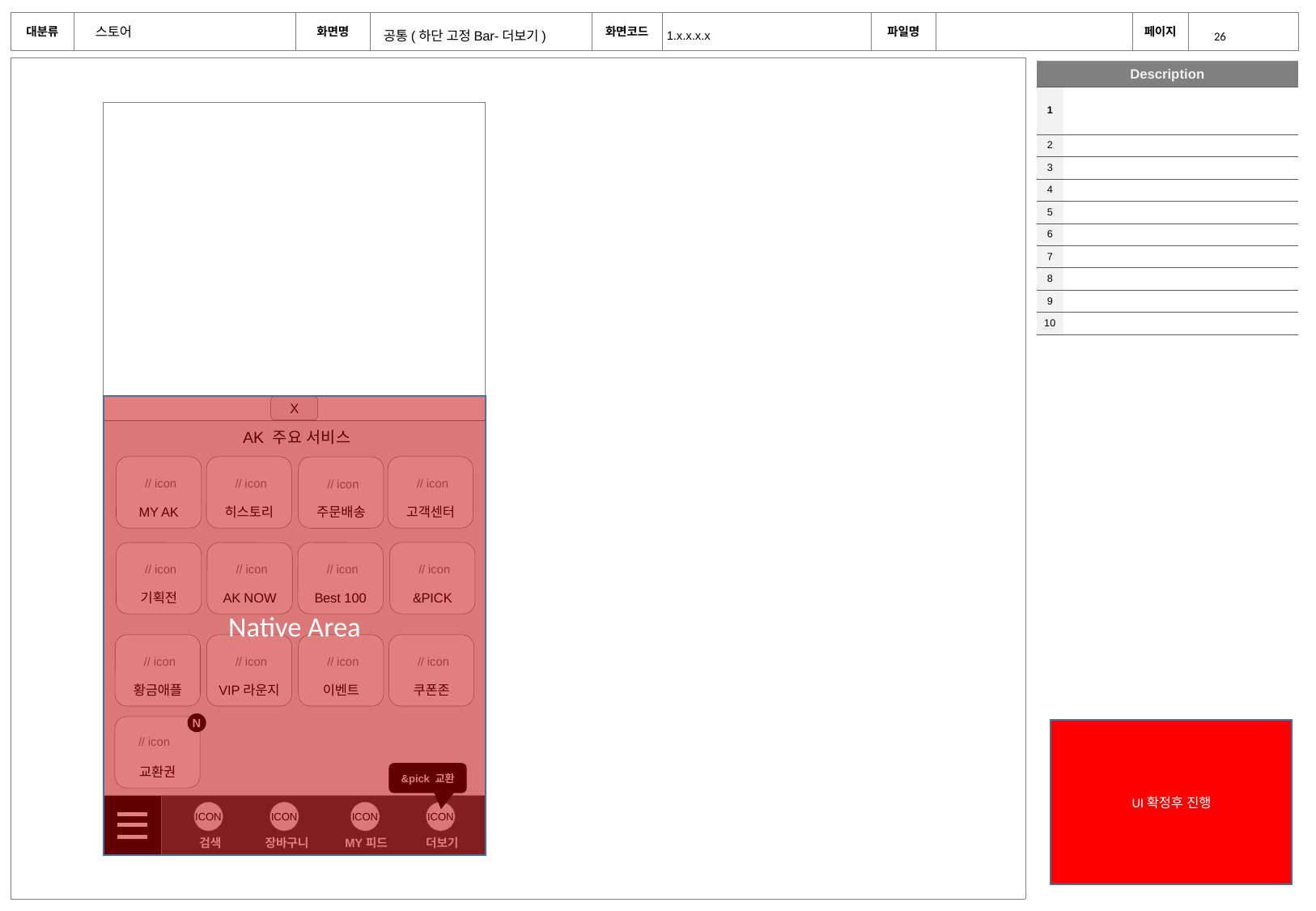

공통(하단 고정Bar-더보기)
1.x.x.x.x
| Description |  |
| --- | --- |
| 1 |  |
| 2 |  |
| 3 |  |
| 4 |  |
| 5 |  |
| 6 |  |
| 7 |  |
| 8 |  |
| 9 |  |
| 10 |  |

Native Area
X

AK 주요 서비스
MY AK
히스토리
고객센터
주문배송
// icon
// icon
// icon
// icon
&PICK
기획전
AK NOW
Best 100
// icon
// icon
// icon
// icon
황금애플
VIP라운지
이벤트
쿠폰존
// icon
// icon
// icon
// icon
N
교환권
UI확정후 진행
// icon
&pick 교환

ICON
ICON
ICON
ICON
검색
장바구니
MY피드
더보기